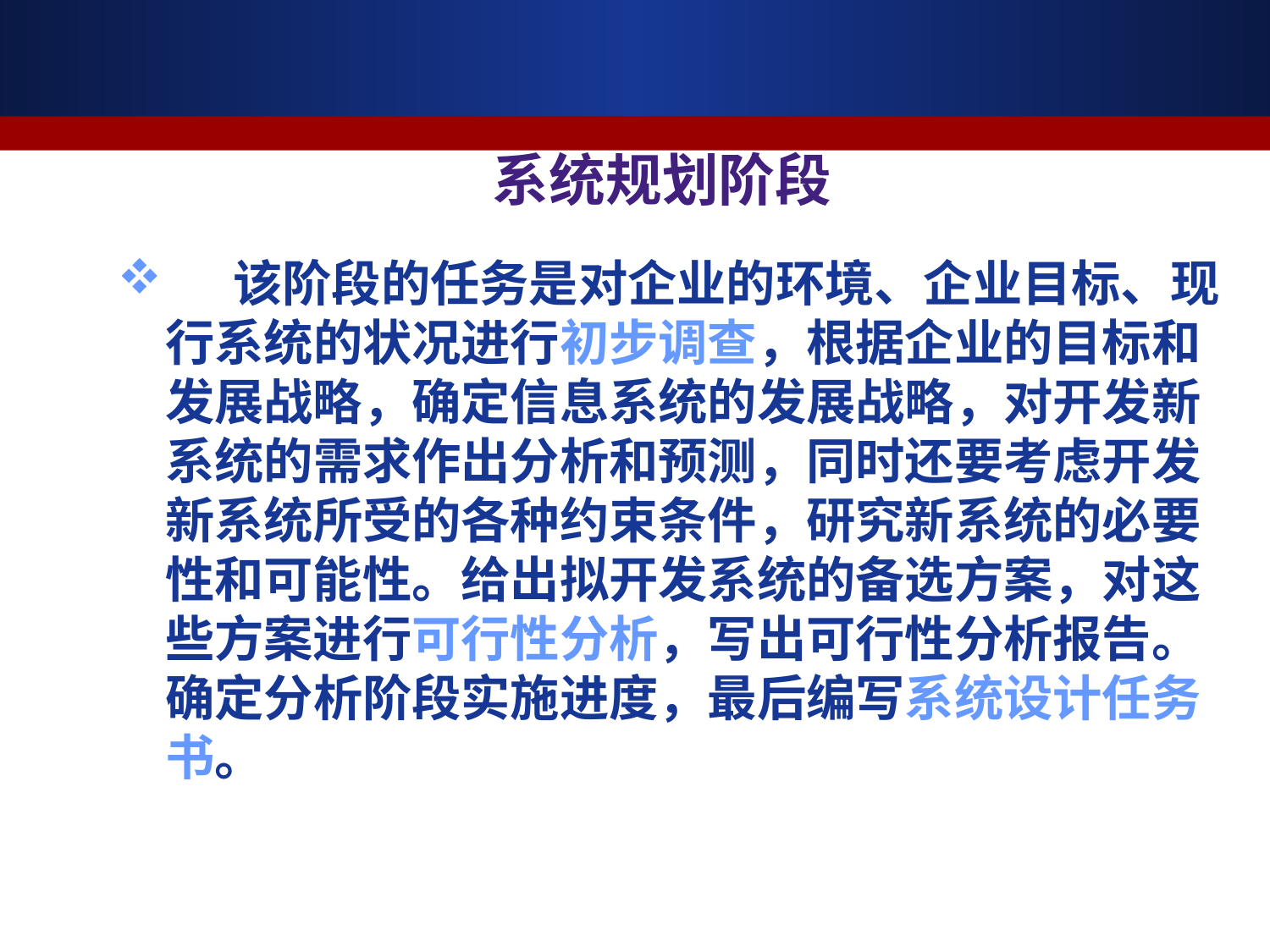

# 系统规划阶段
     该阶段的任务是对企业的环境、企业目标、现行系统的状况进行初步调查，根据企业的目标和发展战略，确定信息系统的发展战略，对开发新系统的需求作出分析和预测，同时还要考虑开发新系统所受的各种约束条件，研究新系统的必要性和可能性。给出拟开发系统的备选方案，对这些方案进行可行性分析，写出可行性分析报告。确定分析阶段实施进度，最后编写系统设计任务书。